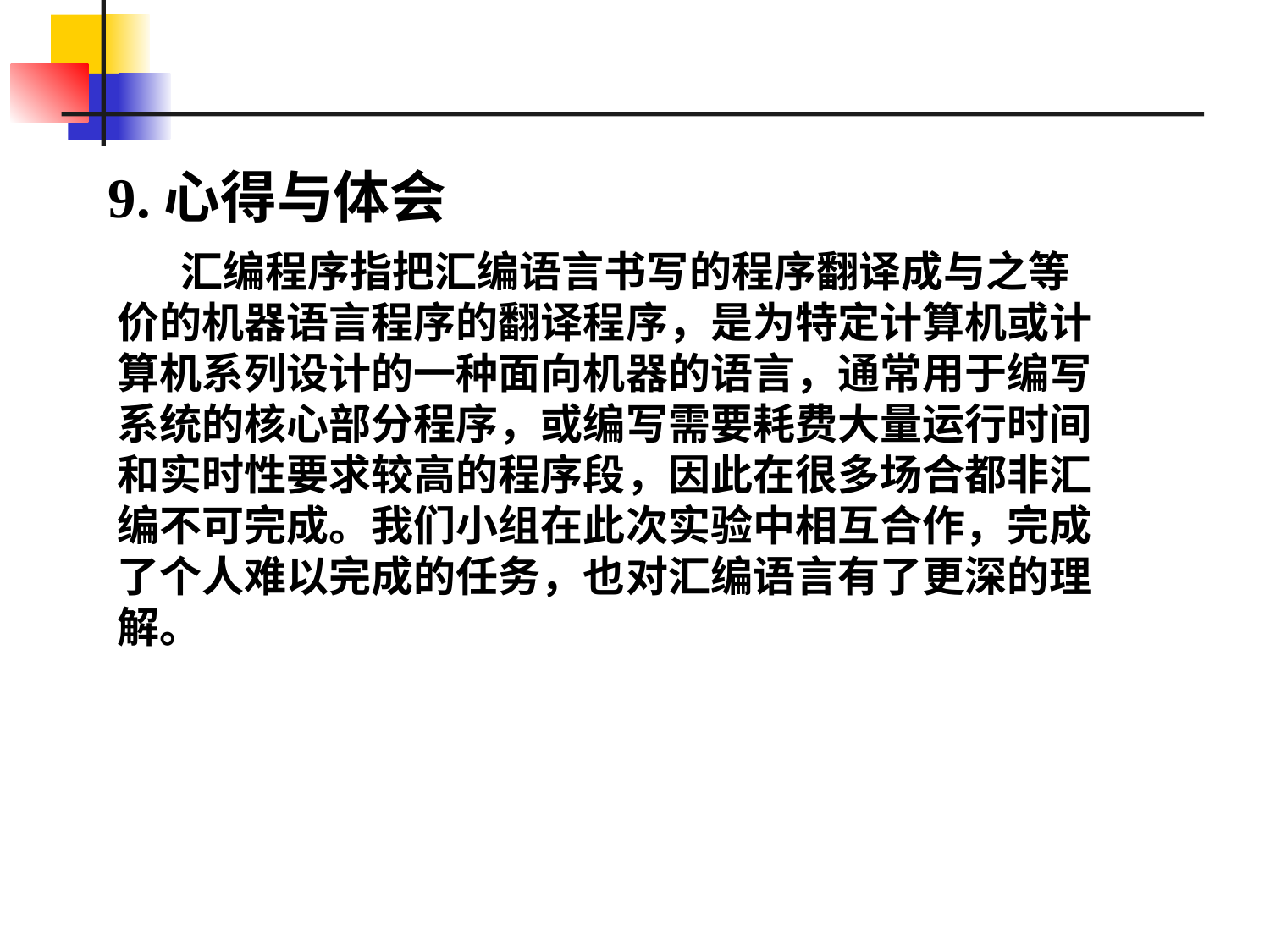

#
9.心得与体会
汇编程序指把汇编语言书写的程序翻译成与之等价的机器语言程序的翻译程序，是为特定计算机或计算机系列设计的一种面向机器的语言，通常用于编写系统的核心部分程序，或编写需要耗费大量运行时间和实时性要求较高的程序段，因此在很多场合都非汇编不可完成。我们小组在此次实验中相互合作，完成了个人难以完成的任务，也对汇编语言有了更深的理解。